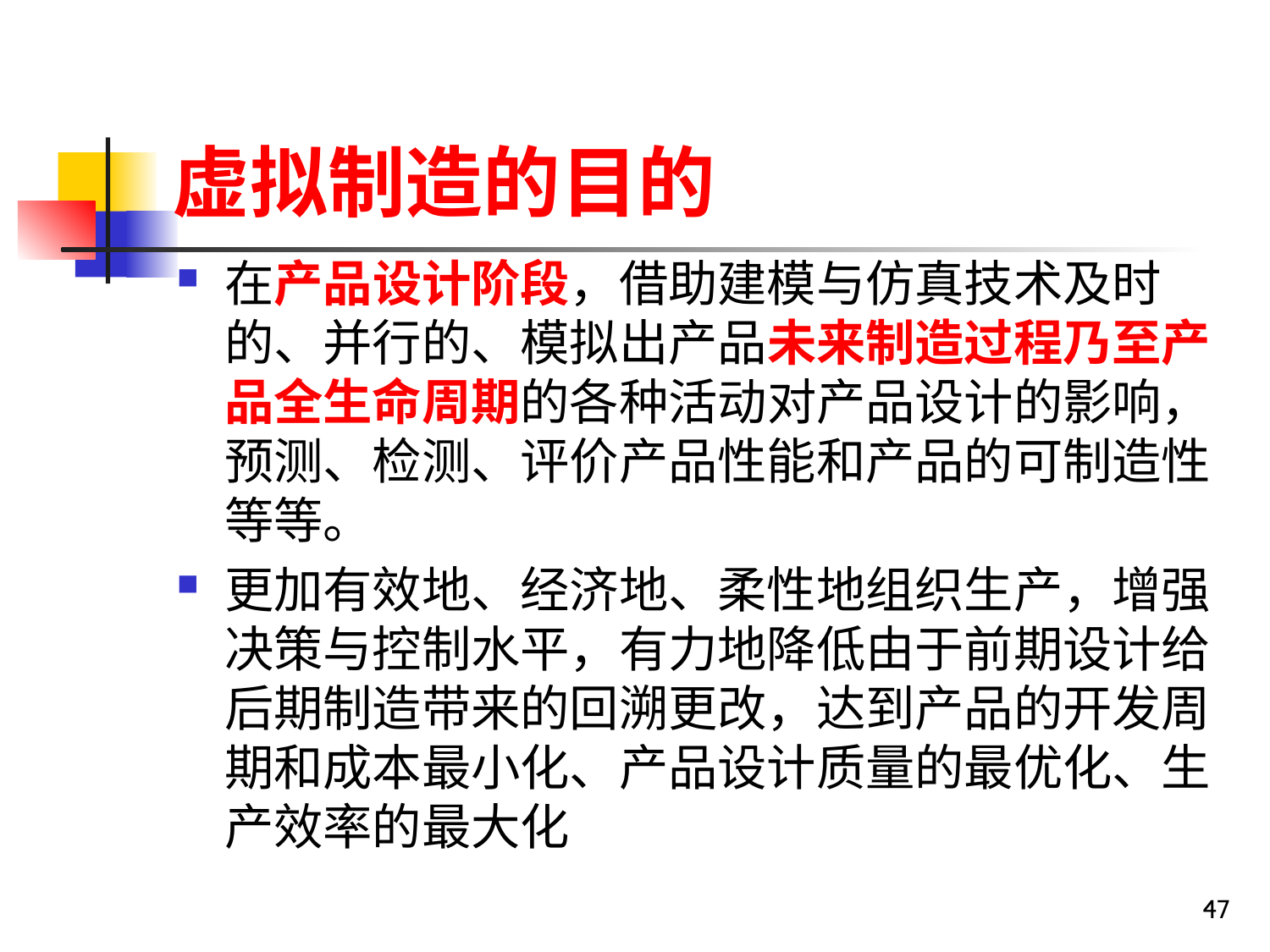

# 虚拟制造的目的
在产品设计阶段，借助建模与仿真技术及时的、并行的、模拟出产品未来制造过程乃至产品全生命周期的各种活动对产品设计的影响，预测、检测、评价产品性能和产品的可制造性等等。
更加有效地、经济地、柔性地组织生产，增强决策与控制水平，有力地降低由于前期设计给后期制造带来的回溯更改，达到产品的开发周期和成本最小化、产品设计质量的最优化、生产效率的最大化
47